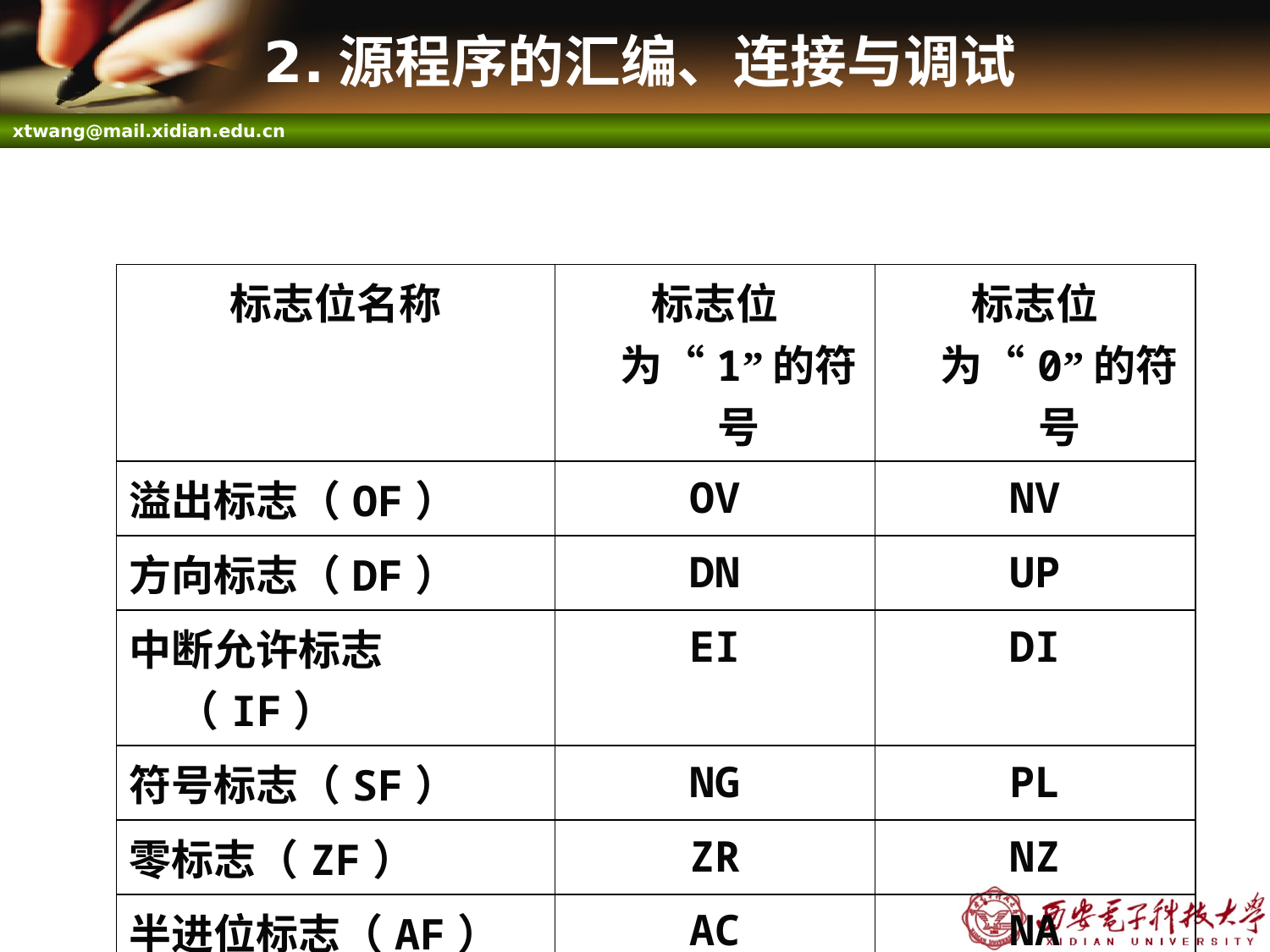

# 2.源程序的汇编、连接与调试
| 标志位名称 | 标志位为“1”的符号 | 标志位为“0”的符号 |
| --- | --- | --- |
| 溢出标志（OF） | OV | NV |
| 方向标志（DF） | DN | UP |
| 中断允许标志（IF） | EI | DI |
| 符号标志（SF） | NG | PL |
| 零标志（ZF） | ZR | NZ |
| 半进位标志（AF） | AC | NA |
| 奇偶标志（PF） | PE | PO |
| 进位标志（CF） | CY | NC |